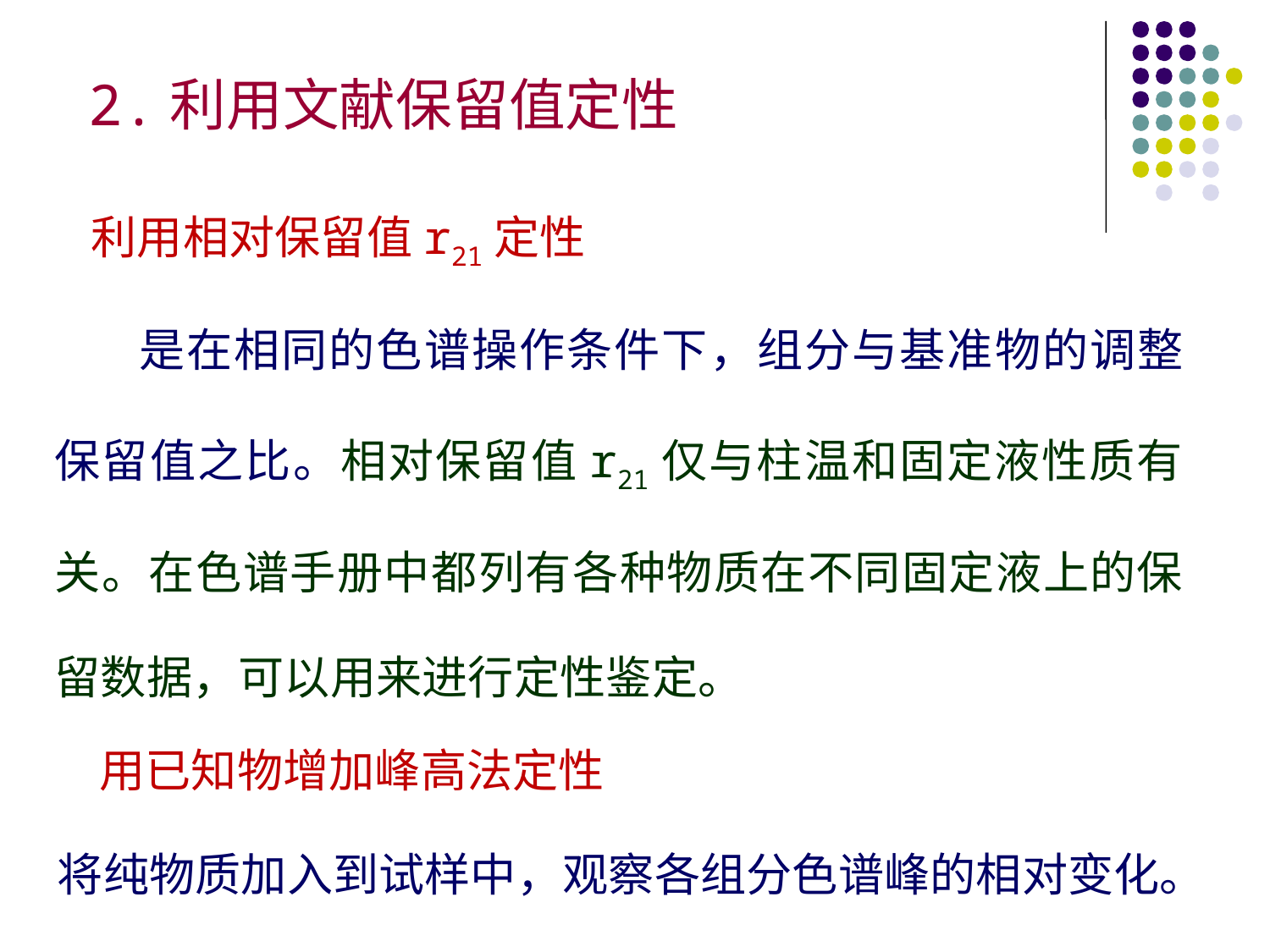

2.利用文献保留值定性
    利用相对保留值r21定性
      是在相同的色谱操作条件下，组分与基准物的调整保留值之比。相对保留值r21仅与柱温和固定液性质有关。在色谱手册中都列有各种物质在不同固定液上的保留数据，可以用来进行定性鉴定。
   用已知物增加峰高法定性
将纯物质加入到试样中，观察各组分色谱峰的相对变化。